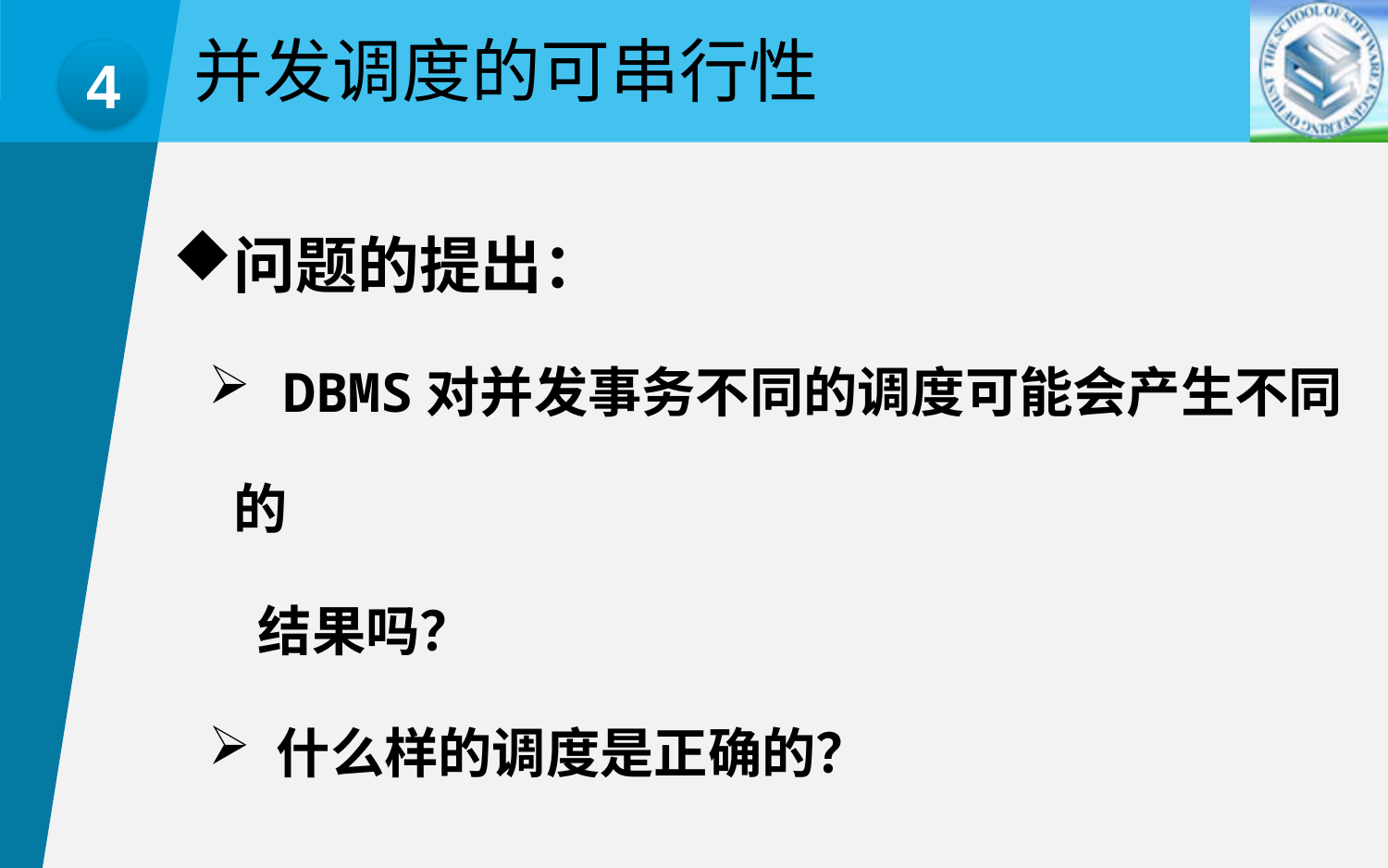

并发调度的可串行性
4
问题的提出：
 DBMS对并发事务不同的调度可能会产生不同的
   结果吗？
 什么样的调度是正确的？